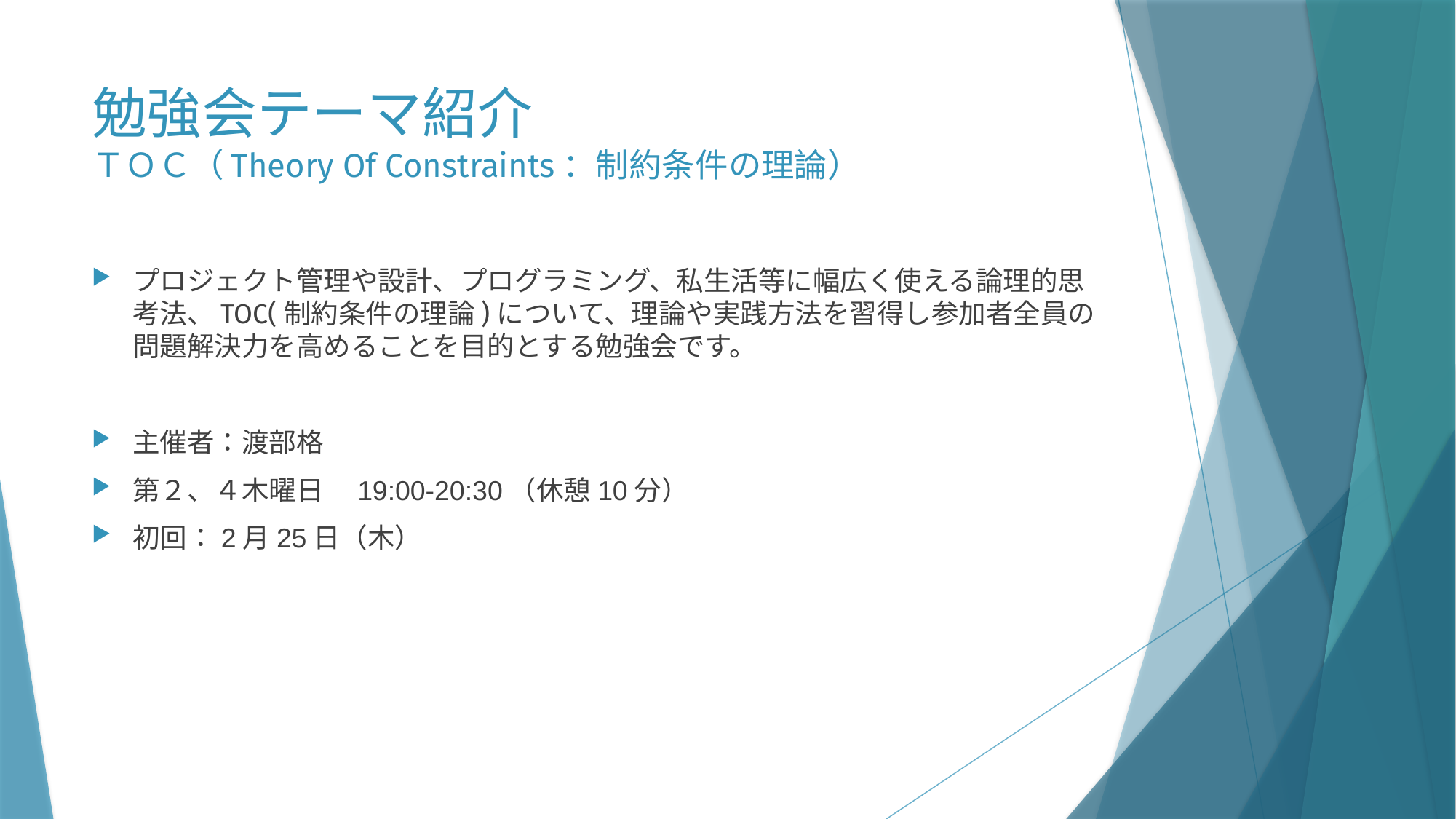

# 勉強会テーマ紹介 ＴＯＣ（Theory Of Constraints：制約条件の理論）
プロジェクト管理や設計、プログラミング、私生活等に幅広く使える論理的思考法、TOC(制約条件の理論)について、理論や実践方法を習得し参加者全員の問題解決力を高めることを目的とする勉強会です。

主催者：渡部格
第２、４木曜日　19:00-20:30（休憩10分）
初回：2月25日（木）